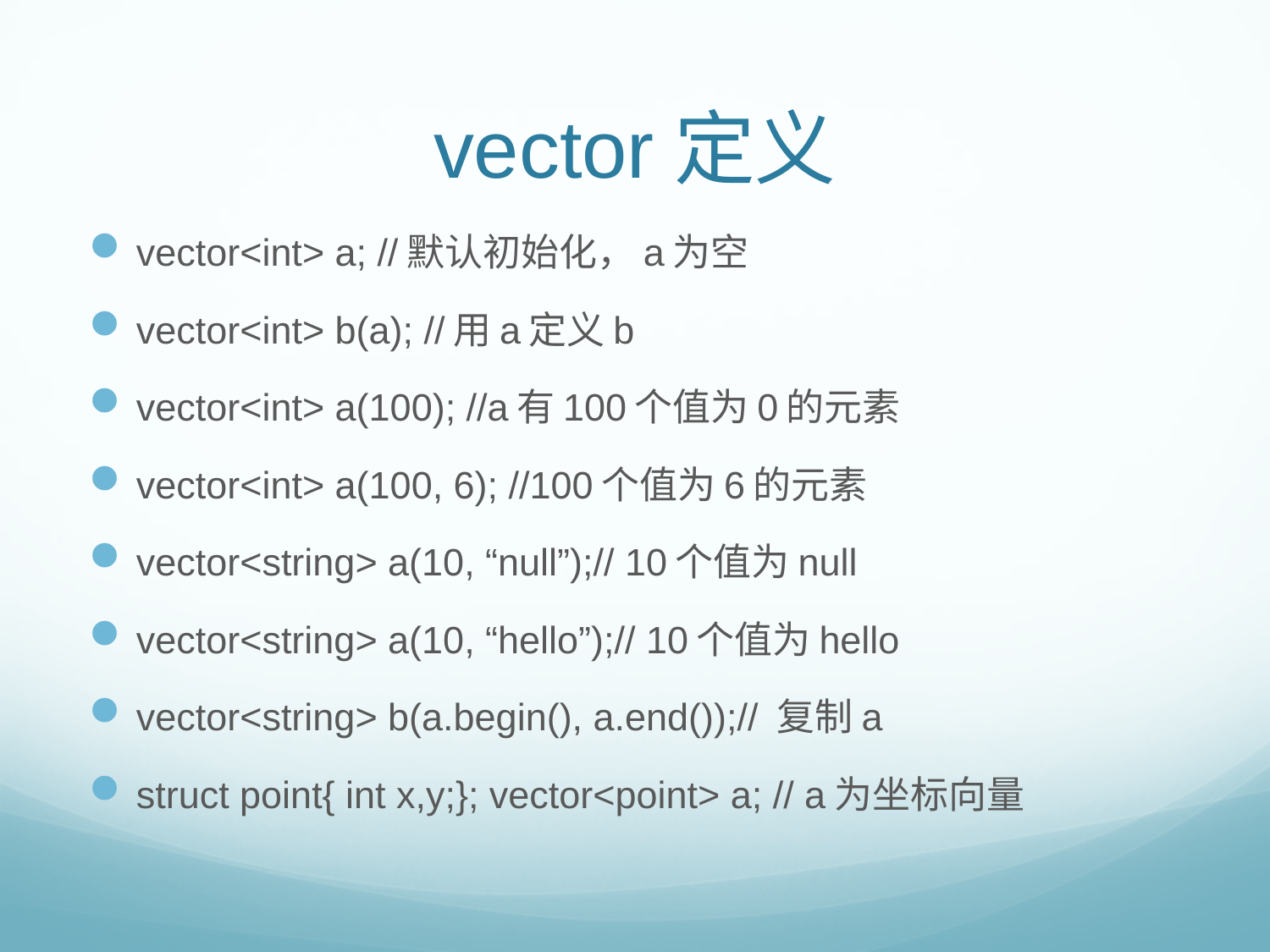

# vector定义
vector<int> a; //默认初始化，a为空
vector<int> b(a); //用a定义b
vector<int> a(100); //a有100个值为0的元素
vector<int> a(100, 6); //100个值为6的元素
vector<string> a(10, “null”);// 10个值为null
vector<string> a(10, “hello”);// 10个值为hello
vector<string> b(a.begin(), a.end());// 复制a
struct point{ int x,y;}; vector<point> a; // a为坐标向量